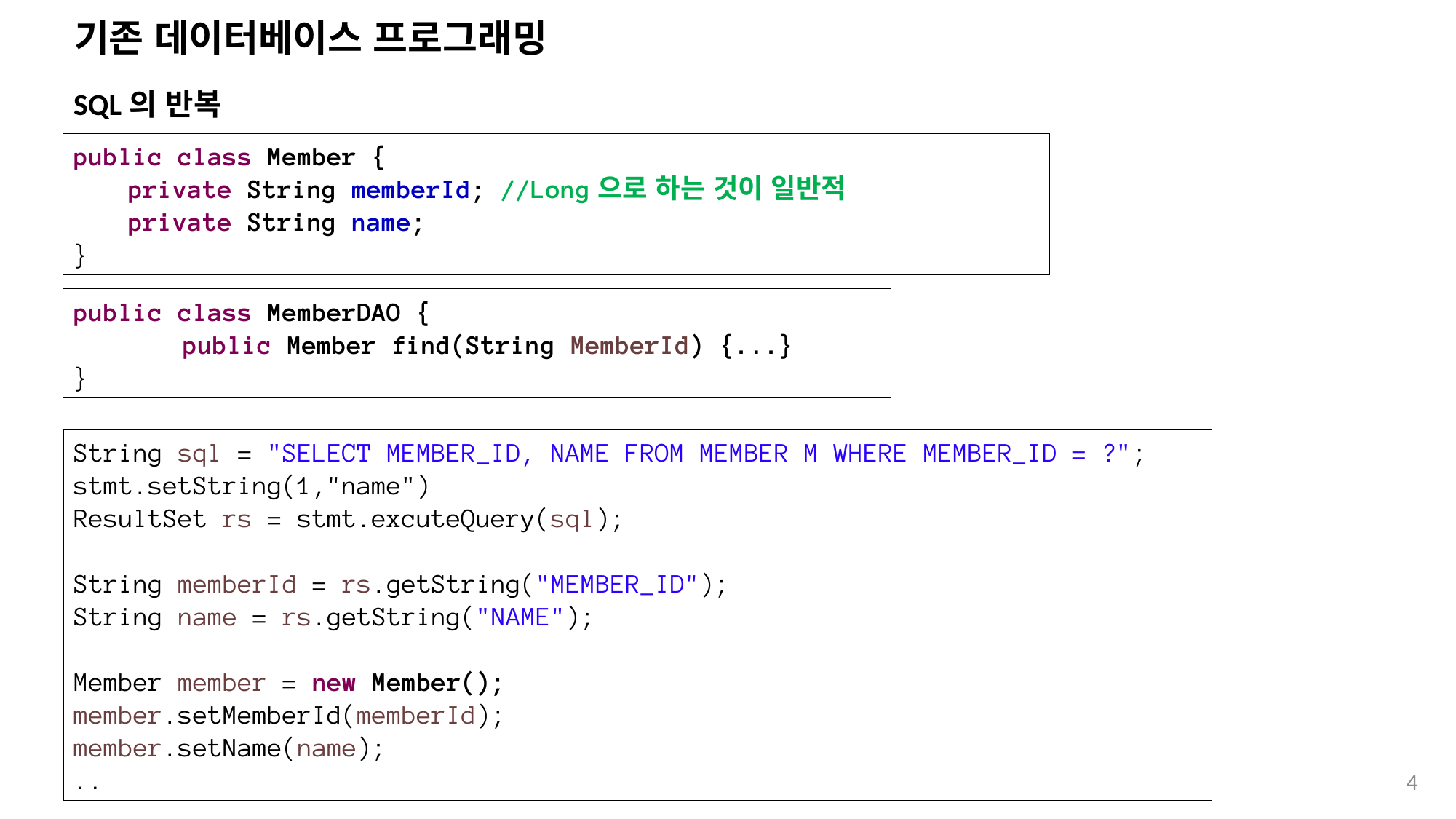

# 기존 데이터베이스 프로그래밍
SQL의 반복
public class Member {
private String memberId; //Long으로 하는 것이 일반적
private String name;
}
public class MemberDAO {
	public Member find(String MemberId) {...}
}
String sql = "SELECT MEMBER_ID, NAME FROM MEMBER M WHERE MEMBER_ID = ?";
stmt.setString(1,"name")
ResultSet rs = stmt.excuteQuery(sql);

String memberId = rs.getString("MEMBER_ID");
String name = rs.getString("NAME");

Member member = new Member();
member.setMemberId(memberId);
member.setName(name);
..
4